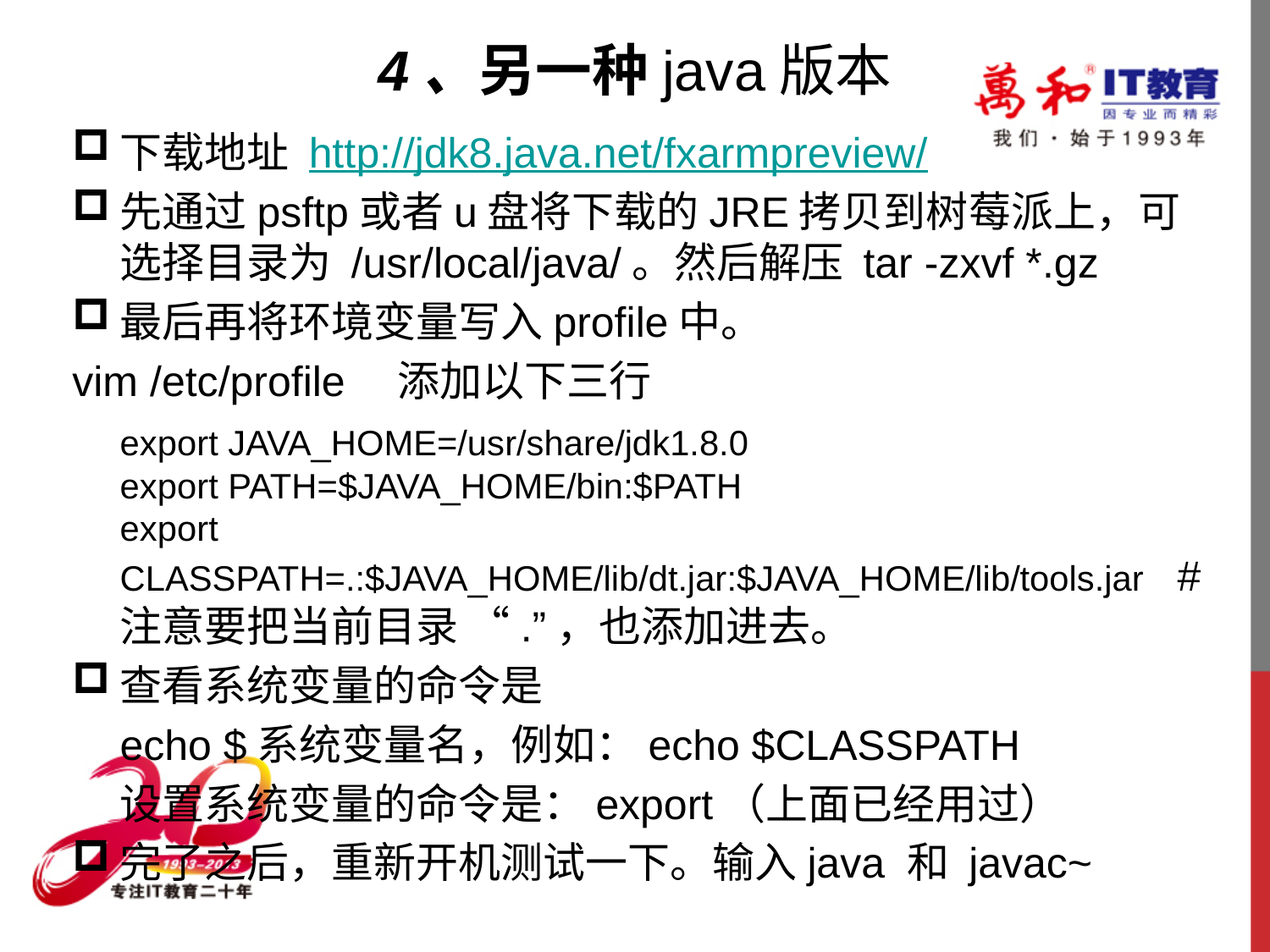

# 4、另一种java版本
下载地址 http://jdk8.java.net/fxarmpreview/
先通过psftp或者u盘将下载的JRE拷贝到树莓派上，可选择目录为 /usr/local/java/。然后解压 tar -zxvf *.gz
最后再将环境变量写入profile中。
vim /etc/profile　添加以下三行
	export JAVA_HOME=/usr/share/jdk1.8.0
export PATH=$JAVA_HOME/bin:$PATH
export CLASSPATH=.:$JAVA_HOME/lib/dt.jar:$JAVA_HOME/lib/tools.jar   # 注意要把当前目录 “.”，也添加进去。
查看系统变量的命令是
	echo $系统变量名，例如：echo $CLASSPATH
	设置系统变量的命令是：export（上面已经用过）
完了之后，重新开机测试一下。输入java 和 javac~